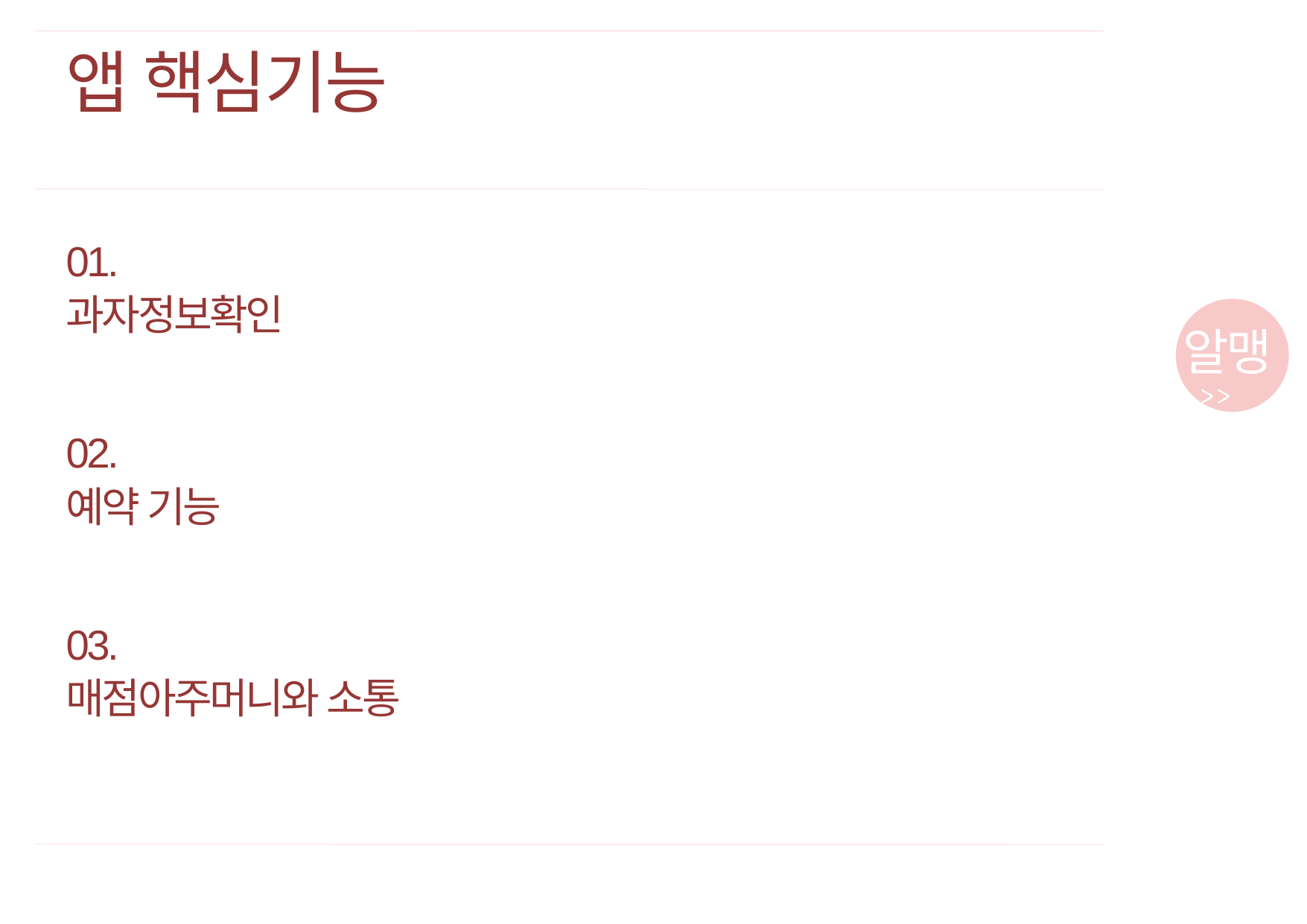

앱 핵심기능
01.
과자정보확인
알맹
02.
예약 기능
03.
매점아주머니와 소통